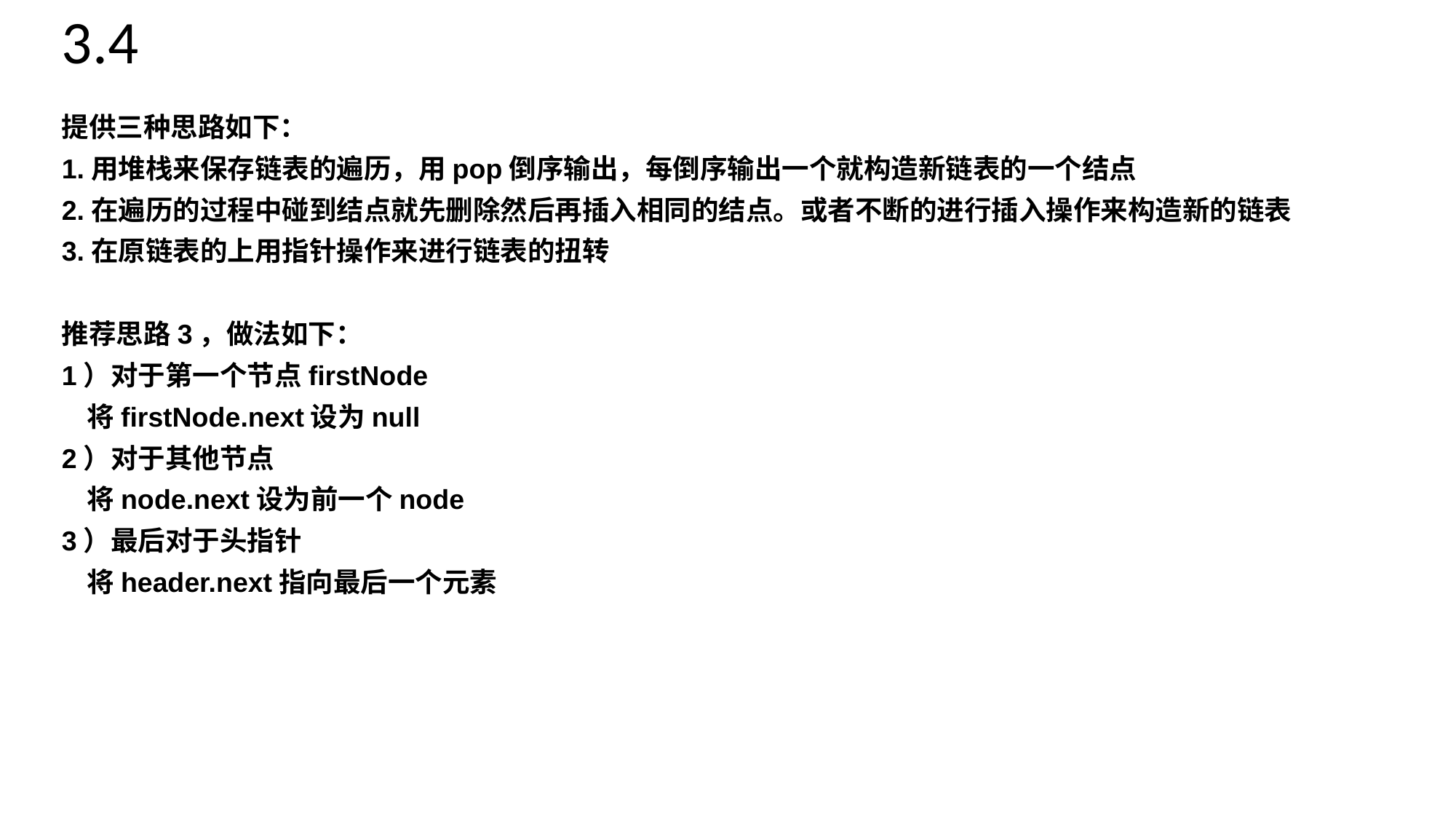

# 3.4
提供三种思路如下：
1.用堆栈来保存链表的遍历，用pop倒序输出，每倒序输出一个就构造新链表的一个结点
2.在遍历的过程中碰到结点就先删除然后再插入相同的结点。或者不断的进行插入操作来构造新的链表
3.在原链表的上用指针操作来进行链表的扭转

推荐思路3，做法如下：
1）对于第一个节点firstNode
   将firstNode.next设为null
2）对于其他节点
   将node.next设为前一个node
3）最后对于头指针
   将header.next指向最后一个元素